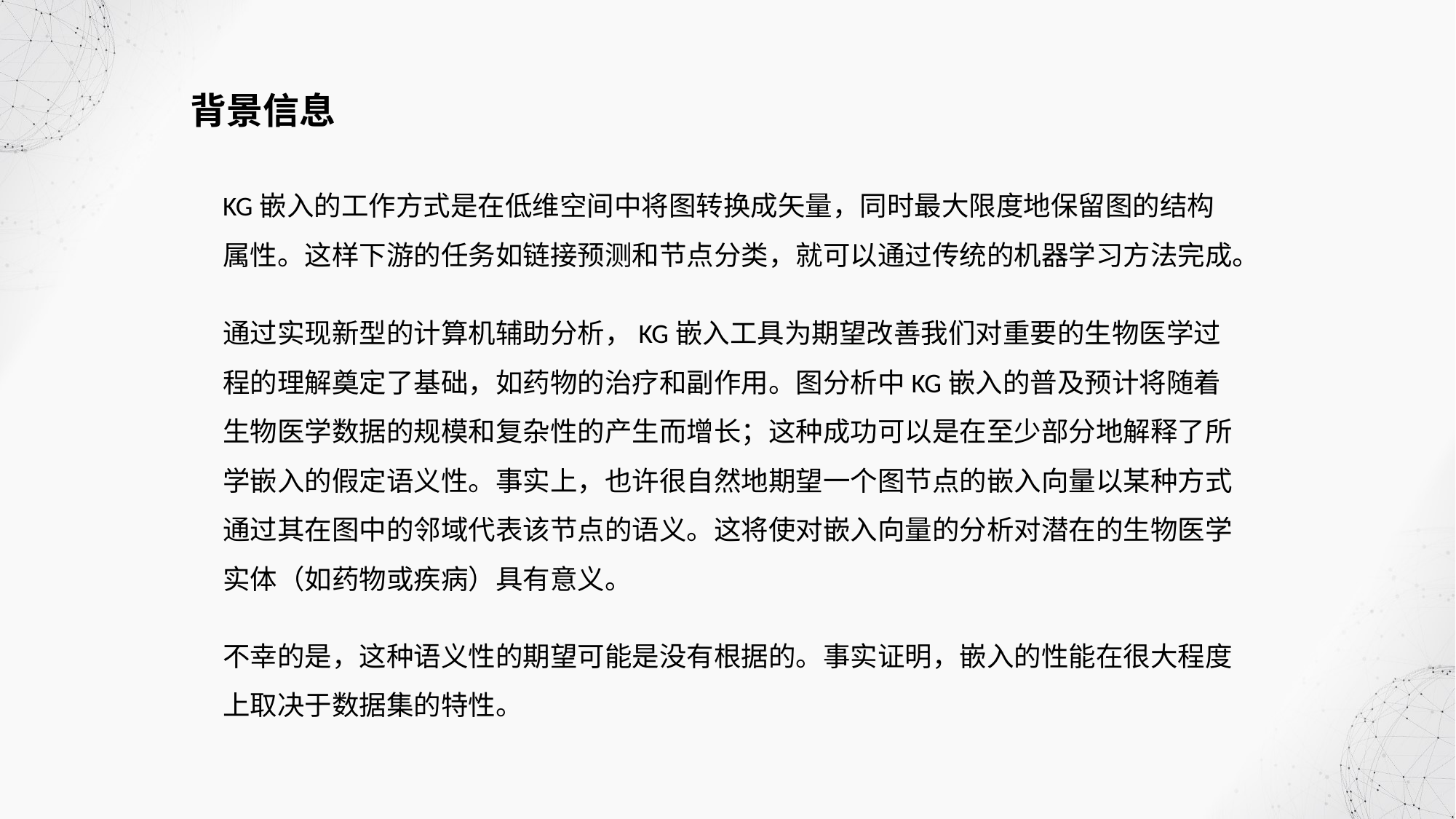

背景信息
KG嵌入的工作方式是在低维空间中将图转换成矢量，同时最大限度地保留图的结构属性。这样下游的任务如链接预测和节点分类，就可以通过传统的机器学习方法完成。
通过实现新型的计算机辅助分析，KG嵌入工具为期望改善我们对重要的生物医学过程的理解奠定了基础，如药物的治疗和副作用。图分析中KG嵌入的普及预计将随着生物医学数据的规模和复杂性的产生而增长；这种成功可以是在至少部分地解释了所学嵌入的假定语义性。事实上，也许很自然地期望一个图节点的嵌入向量以某种方式通过其在图中的邻域代表该节点的语义。这将使对嵌入向量的分析对潜在的生物医学实体（如药物或疾病）具有意义。
不幸的是，这种语义性的期望可能是没有根据的。事实证明，嵌入的性能在很大程度上取决于数据集的特性。